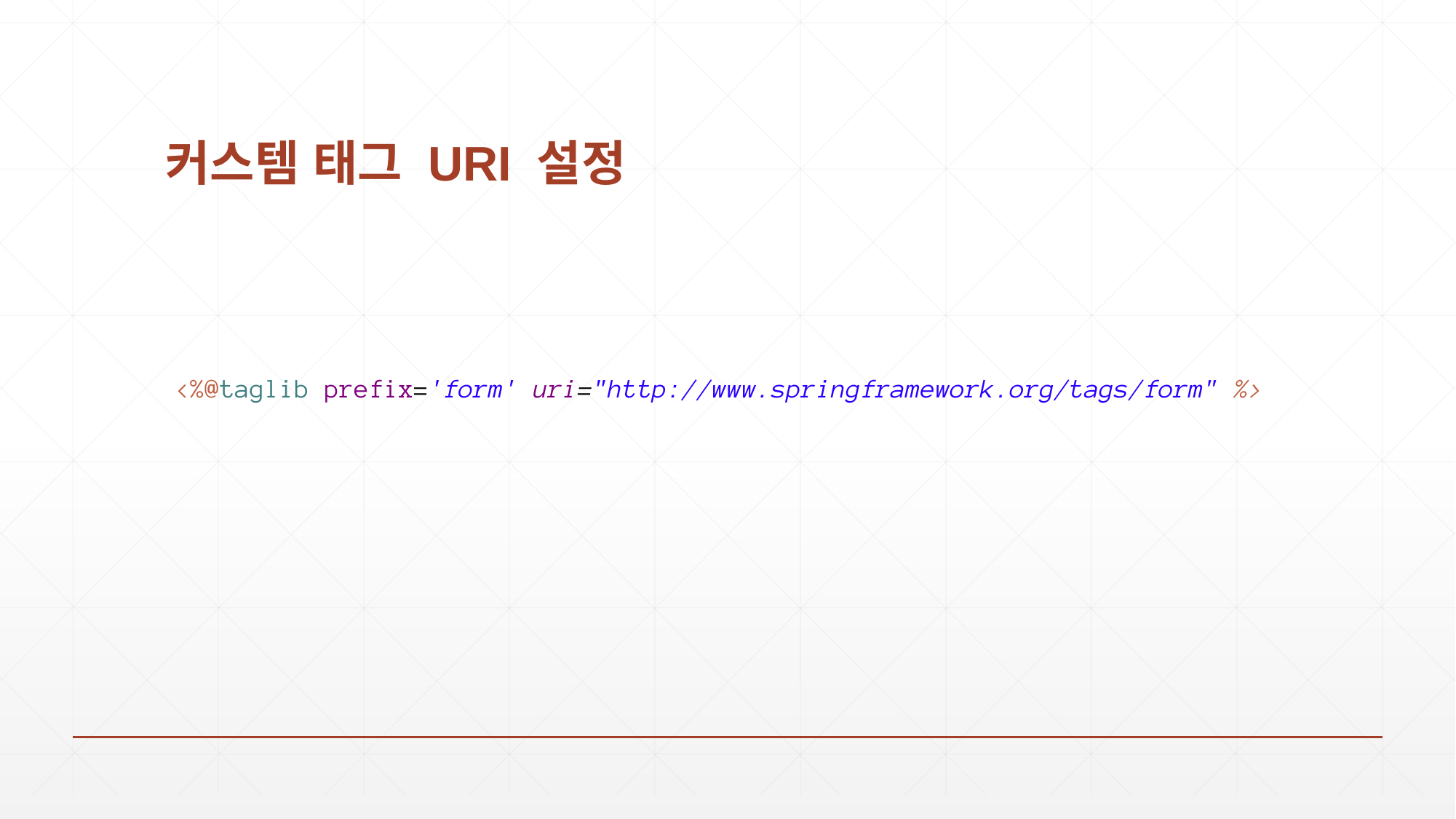

# 커스템 태그 URI 설정

<%@taglib prefix='form' uri="http://www.springframework.org/tags/form" %>